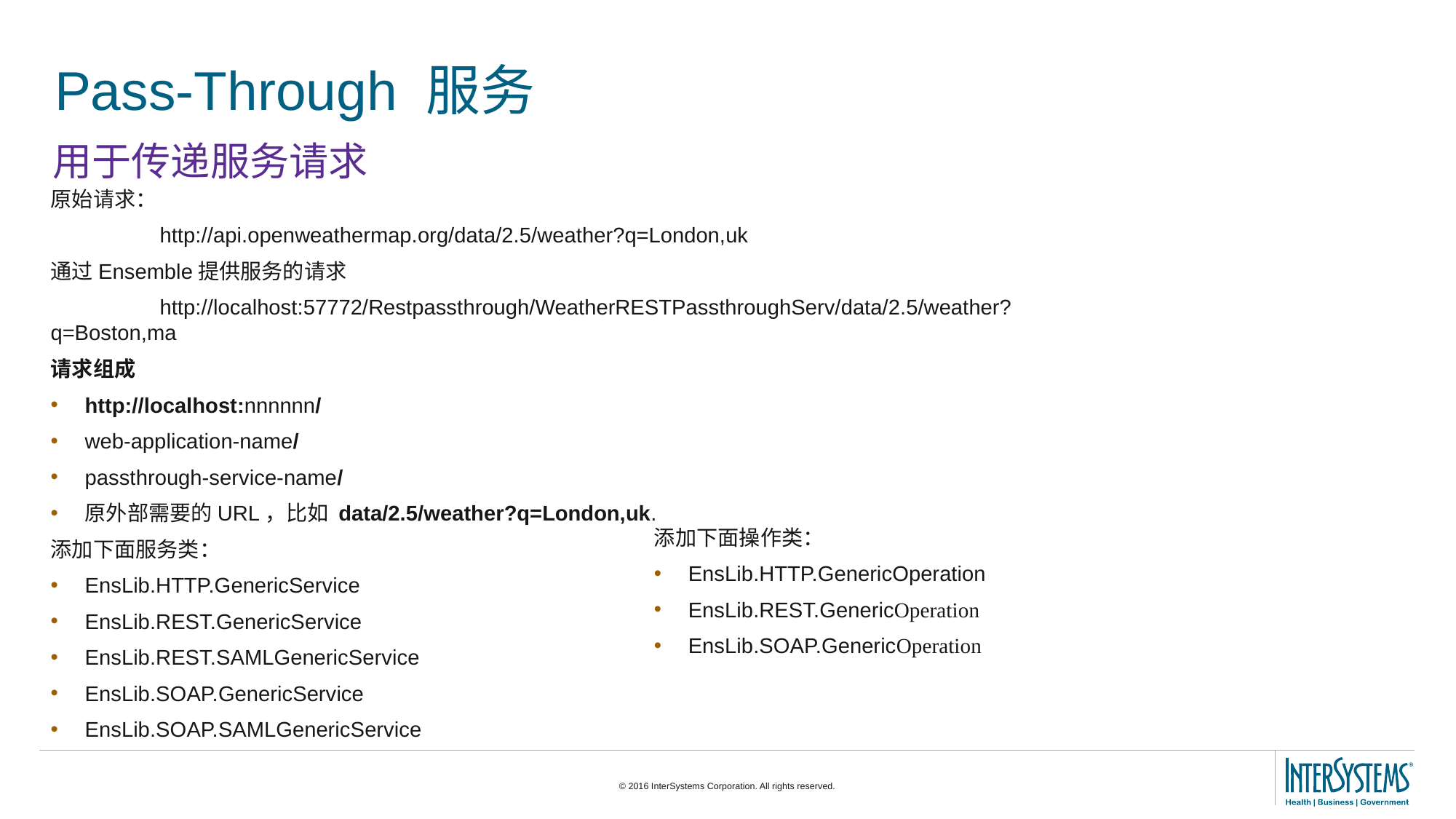

# Pass-Through 服务
用于传递服务请求
原始请求：
	http://api.openweathermap.org/data/2.5/weather?q=London,uk
通过Ensemble提供服务的请求
	http://localhost:57772/Restpassthrough/WeatherRESTPassthroughServ/data/2.5/weather?q=Boston,ma
请求组成
http://localhost:nnnnnn/
web-application-name/
passthrough-service-name/
原外部需要的URL，比如 data/2.5/weather?q=London,uk.
添加下面服务类：
EnsLib.HTTP.GenericService
EnsLib.REST.GenericService
EnsLib.REST.SAMLGenericService
EnsLib.SOAP.GenericService
EnsLib.SOAP.SAMLGenericService
添加下面操作类：
EnsLib.HTTP.GenericOperation
EnsLib.REST.GenericOperation
EnsLib.SOAP.GenericOperation